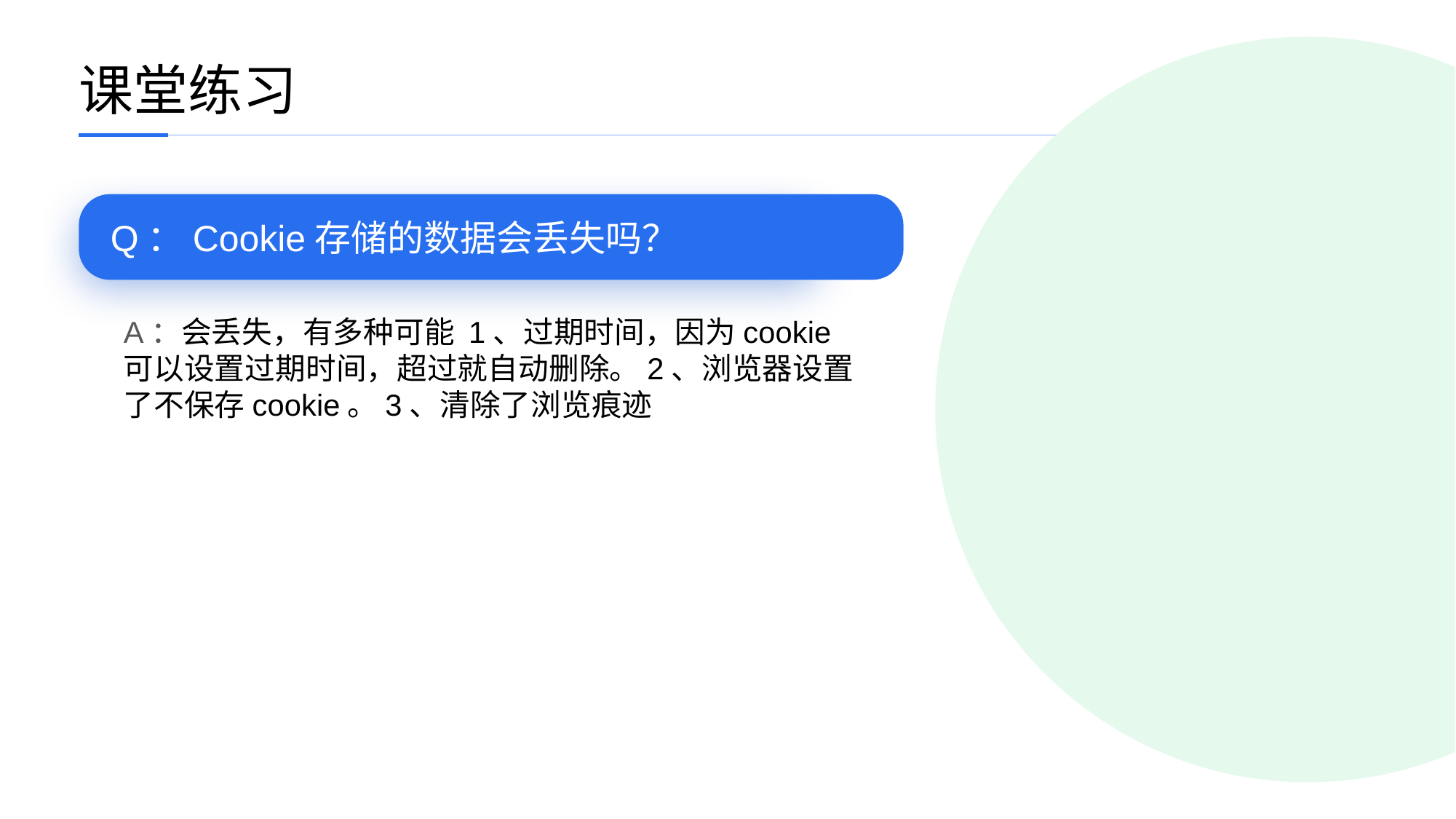

课堂练习

Q：Cookie存储的数据会丢失吗？
A：会丢失，有多种可能 1、过期时间，因为cookie可以设置过期时间，超过就自动删除。2、浏览器设置了不保存cookie。3、清除了浏览痕迹